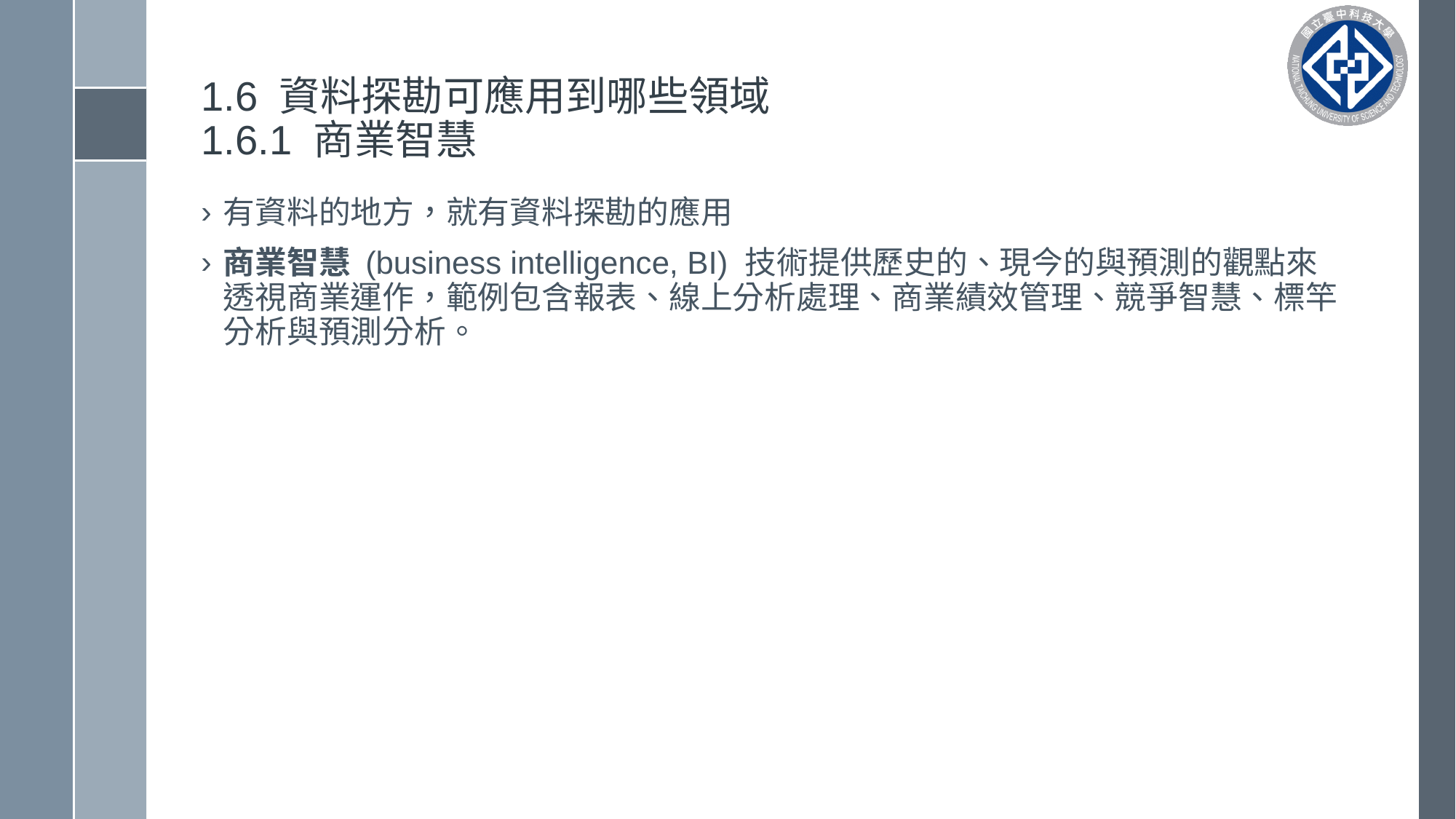

# 1.6 資料探勘可應用到哪些領域 1.6.1 商業智慧
有資料的地方，就有資料探勘的應用
商業智慧 (business intelligence, BI) 技術提供歷史的、現今的與預測的觀點來透視商業運作，範例包含報表、線上分析處理、商業績效管理、競爭智慧、標竿分析與預測分析。